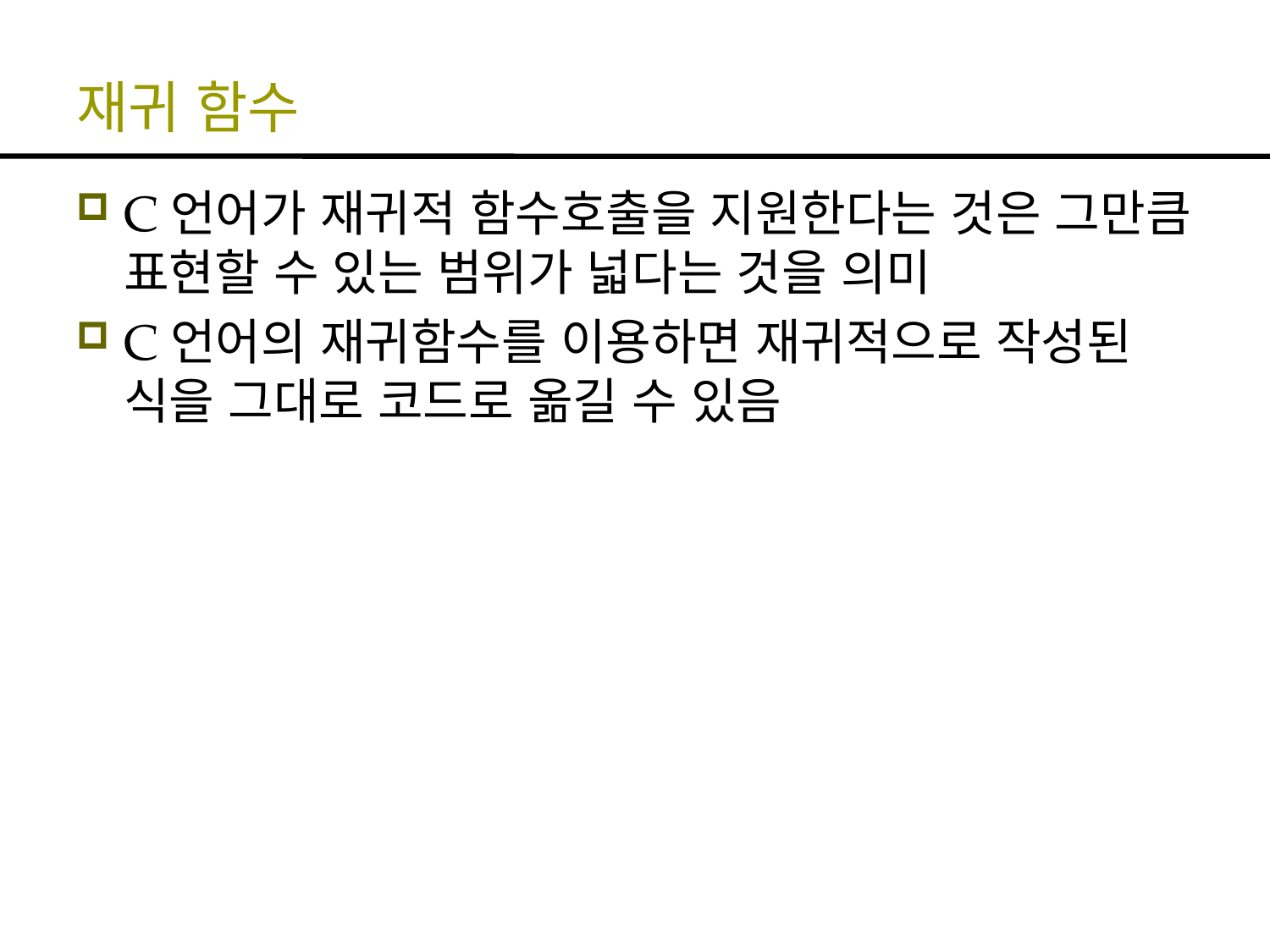

# 재귀 함수
C언어가 재귀적 함수호출을 지원한다는 것은 그만큼 표현할 수 있는 범위가 넓다는 것을 의미
C언어의 재귀함수를 이용하면 재귀적으로 작성된 식을 그대로 코드로 옮길 수 있음